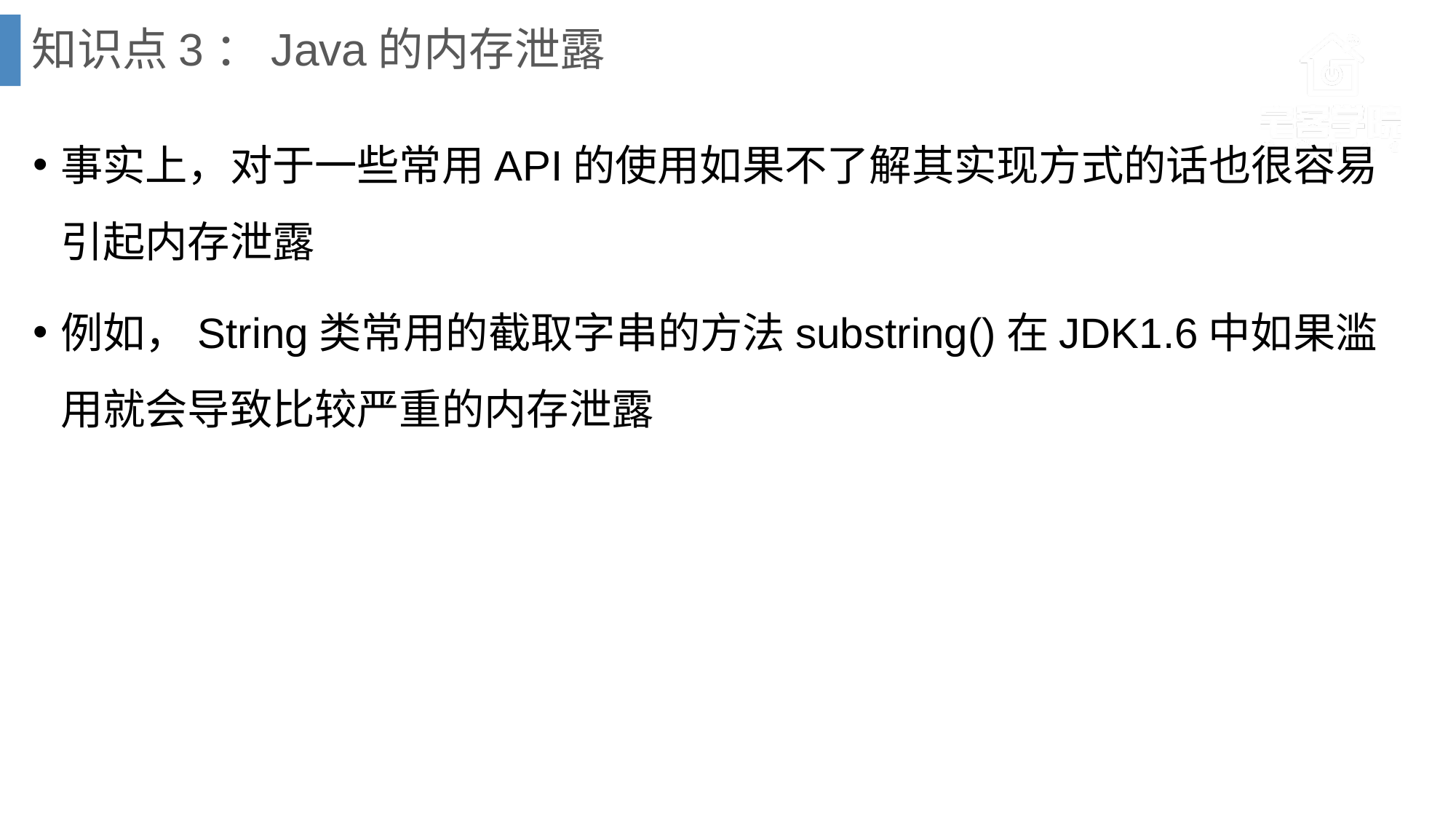

# 知识点3：Java的内存泄露
事实上，对于一些常用API的使用如果不了解其实现方式的话也很容易引起内存泄露
例如，String类常用的截取字串的方法substring()在JDK1.6中如果滥用就会导致比较严重的内存泄露